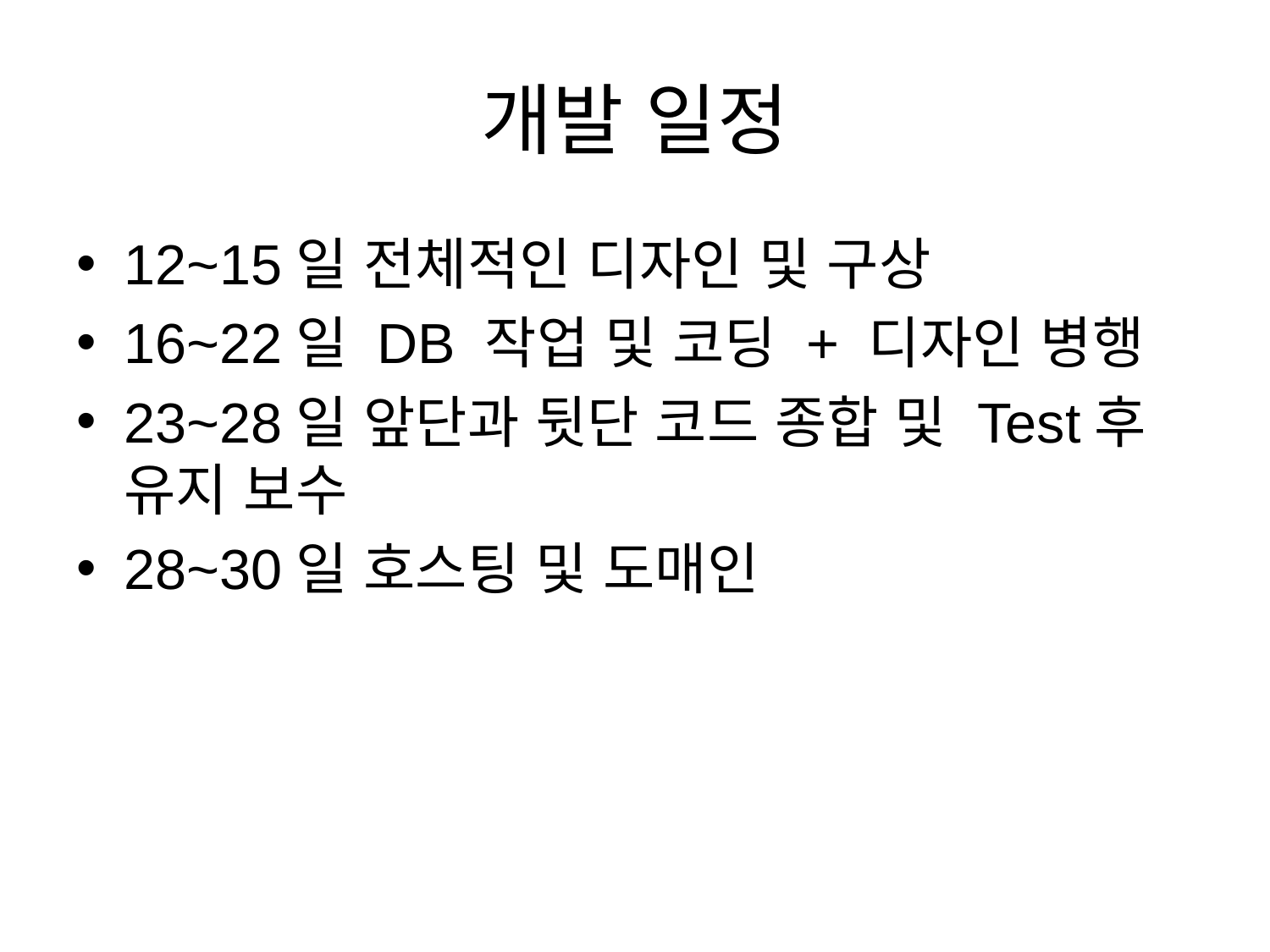

# 개발 일정
12~15일 전체적인 디자인 및 구상
16~22일 DB 작업 및 코딩 + 디자인 병행
23~28일 앞단과 뒷단 코드 종합 및 Test후 유지 보수
28~30일 호스팅 및 도매인